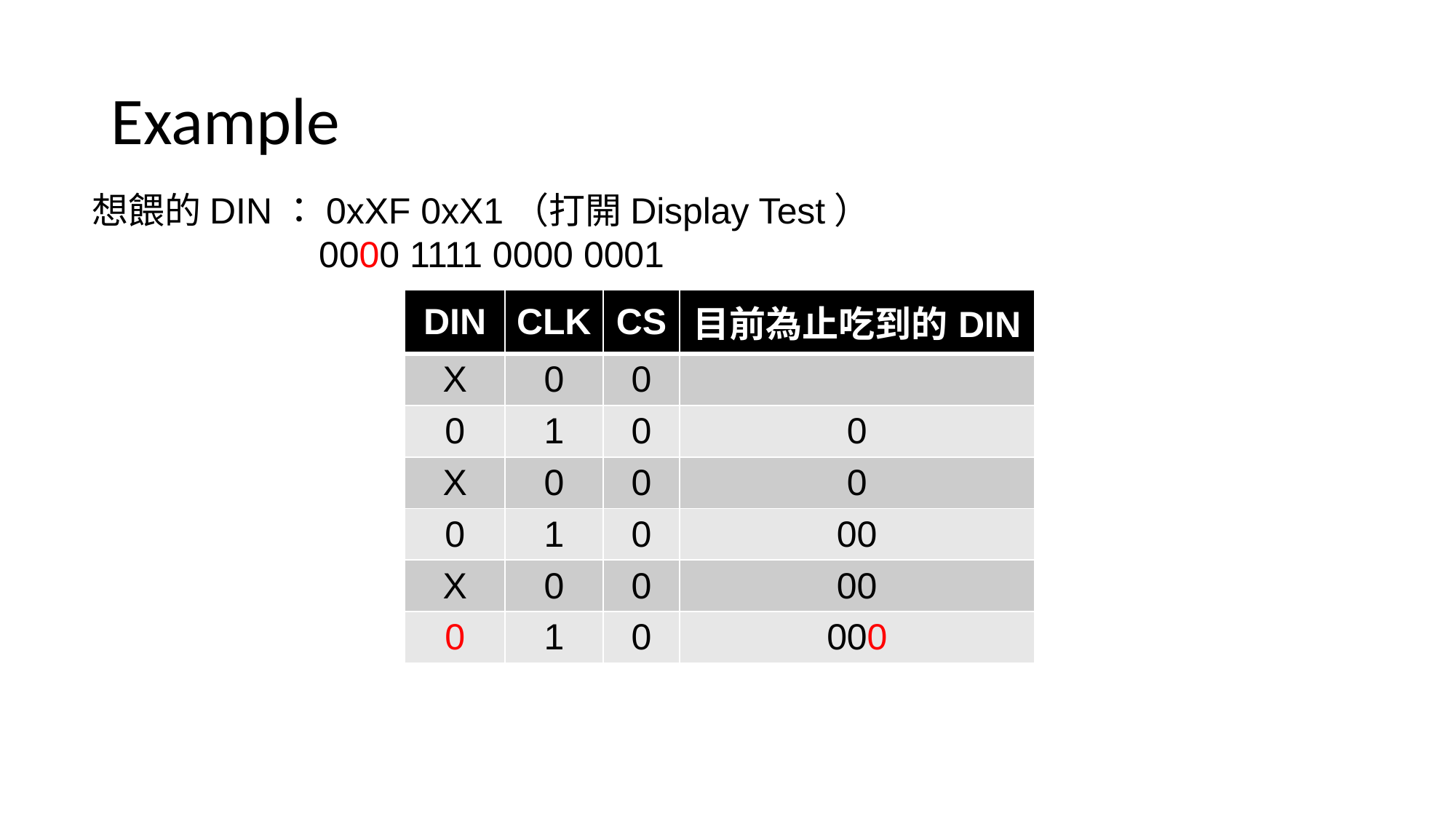

# Example
想餵的DIN：0xXF 0xX1（打開Display Test）
　　　　　　0000 1111 0000 0001
| DIN | CLK | CS | 目前為止吃到的DIN |
| --- | --- | --- | --- |
| X | 0 | 0 |  |
| 0 | 1 | 0 | 0 |
| X | 0 | 0 | 0 |
| 0 | 1 | 0 | 00 |
| X | 0 | 0 | 00 |
| 0 | 1 | 0 | 000 |